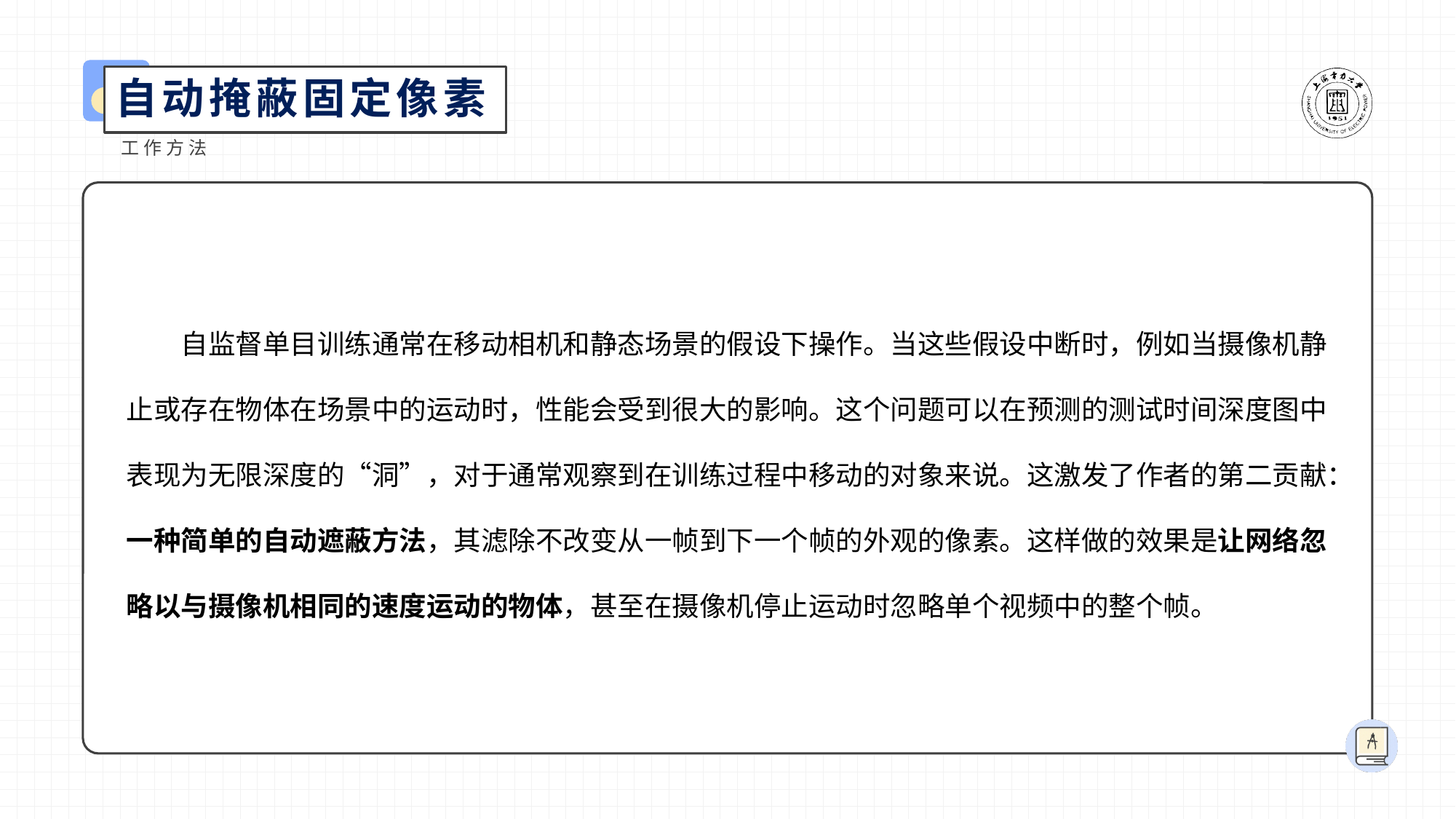

自动掩蔽固定像素
工作方法
自监督单目训练通常在移动相机和静态场景的假设下操作。当这些假设中断时，例如当摄像机静止或存在物体在场景中的运动时，性能会受到很大的影响。这个问题可以在预测的测试时间深度图中表现为无限深度的“洞”，对于通常观察到在训练过程中移动的对象来说。这激发了作者的第二贡献：一种简单的自动遮蔽方法，其滤除不改变从一帧到下一个帧的外观的像素。这样做的效果是让网络忽略以与摄像机相同的速度运动的物体，甚至在摄像机停止运动时忽略单个视频中的整个帧。